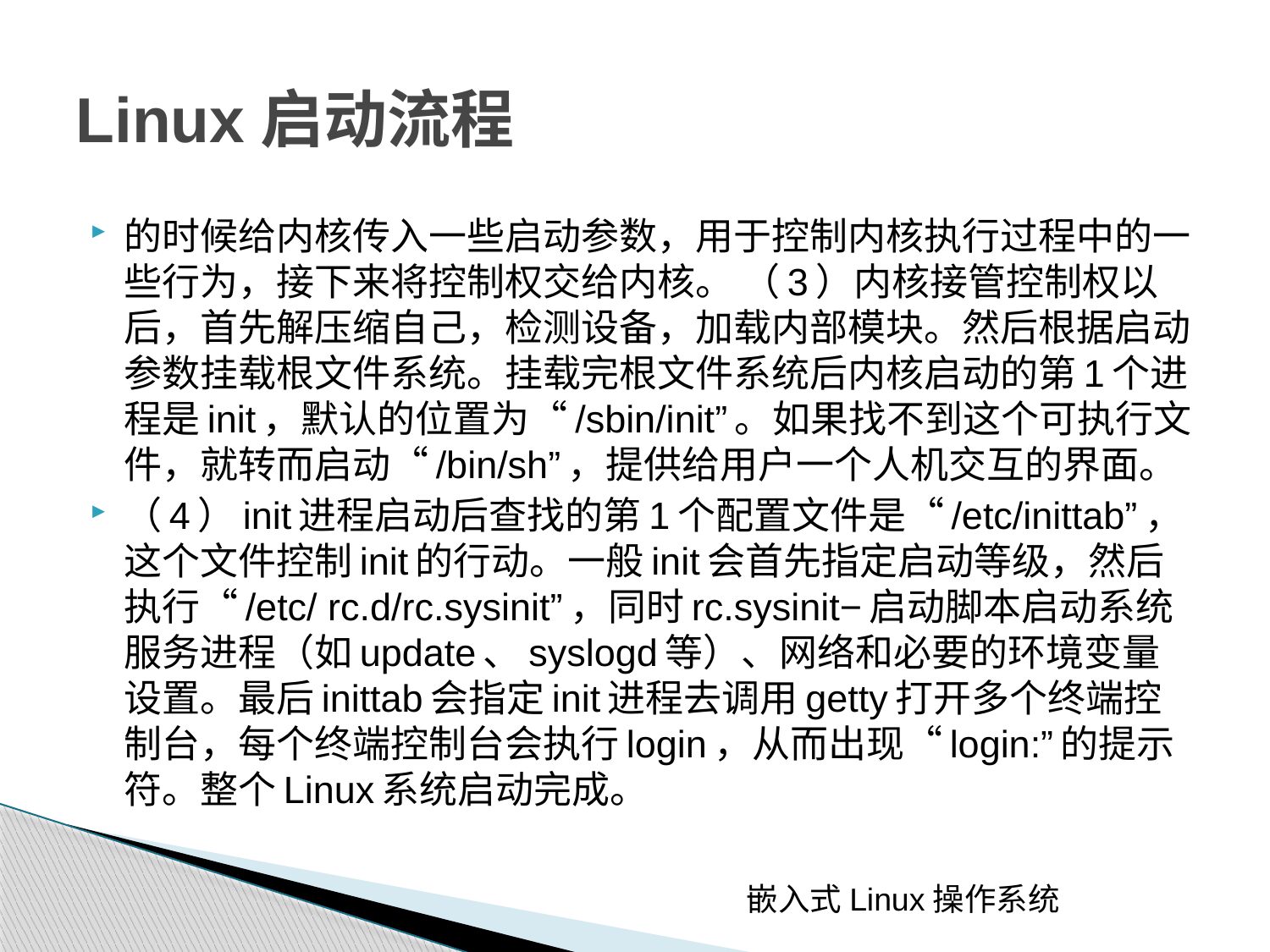

# Linux启动流程
的时候给内核传入一些启动参数，用于控制内核执行过程中的一些行为，接下来将控制权交给内核。 （3）内核接管控制权以后，首先解压缩自己，检测设备，加载内部模块。然后根据启动参数挂载根文件系统。挂载完根文件系统后内核启动的第1个进程是init，默认的位置为“/sbin/init”。如果找不到这个可执行文件，就转而启动“/bin/sh”，提供给用户一个人机交互的界面。
（4）init进程启动后查找的第1个配置文件是“/etc/inittab”，这个文件控制init的行动。一般init会首先指定启动等级，然后执行“/etc/ rc.d/rc.sysinit”，同时rc.sysinit−启动脚本启动系统服务进程（如update、syslogd等）、网络和必要的环境变量设置。最后inittab会指定init进程去调用getty打开多个终端控制台，每个终端控制台会执行login，从而出现“login:”的提示符。整个Linux系统启动完成。

嵌入式Linux操作系统